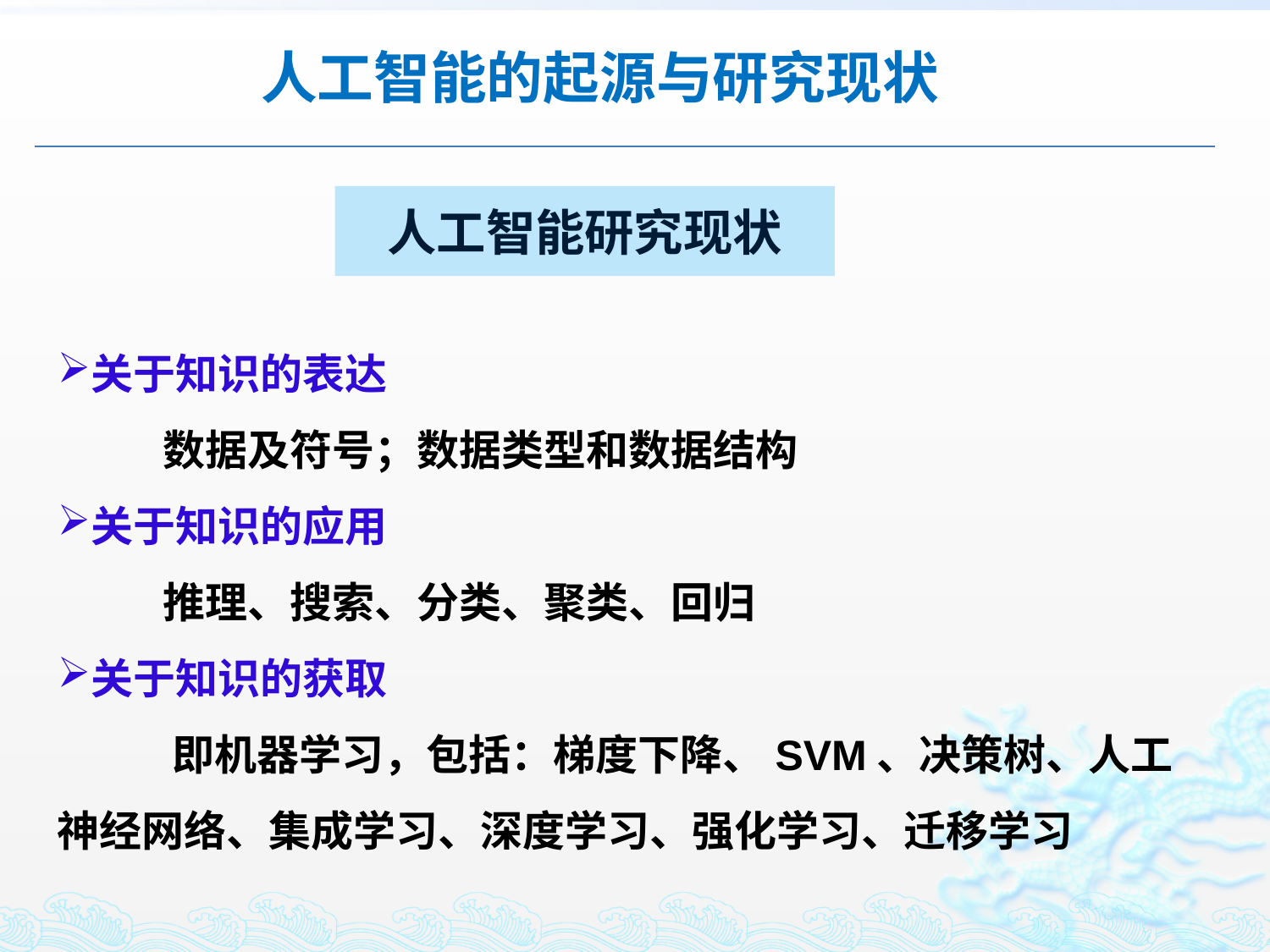

人工智能的起源与研究现状
人工智能研究现状
关于知识的表达
          数据及符号；数据类型和数据结构
关于知识的应用
          推理、搜索、分类、聚类、回归
关于知识的获取
           即机器学习，包括：梯度下降、SVM、决策树、人工神经网络、集成学习、深度学习、强化学习、迁移学习